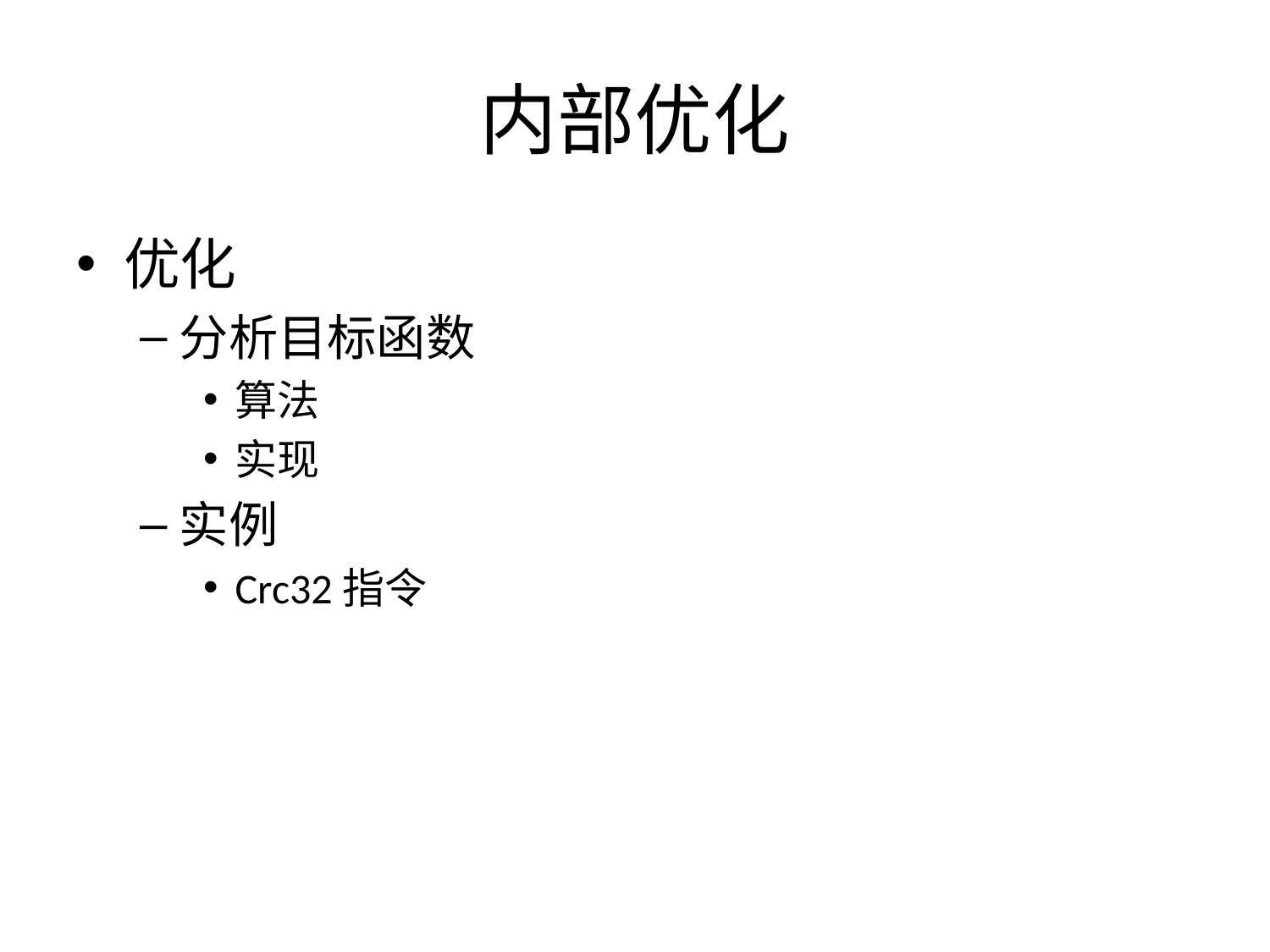

# 内部优化
优化
分析目标函数
算法
实现
实例
Crc32指令